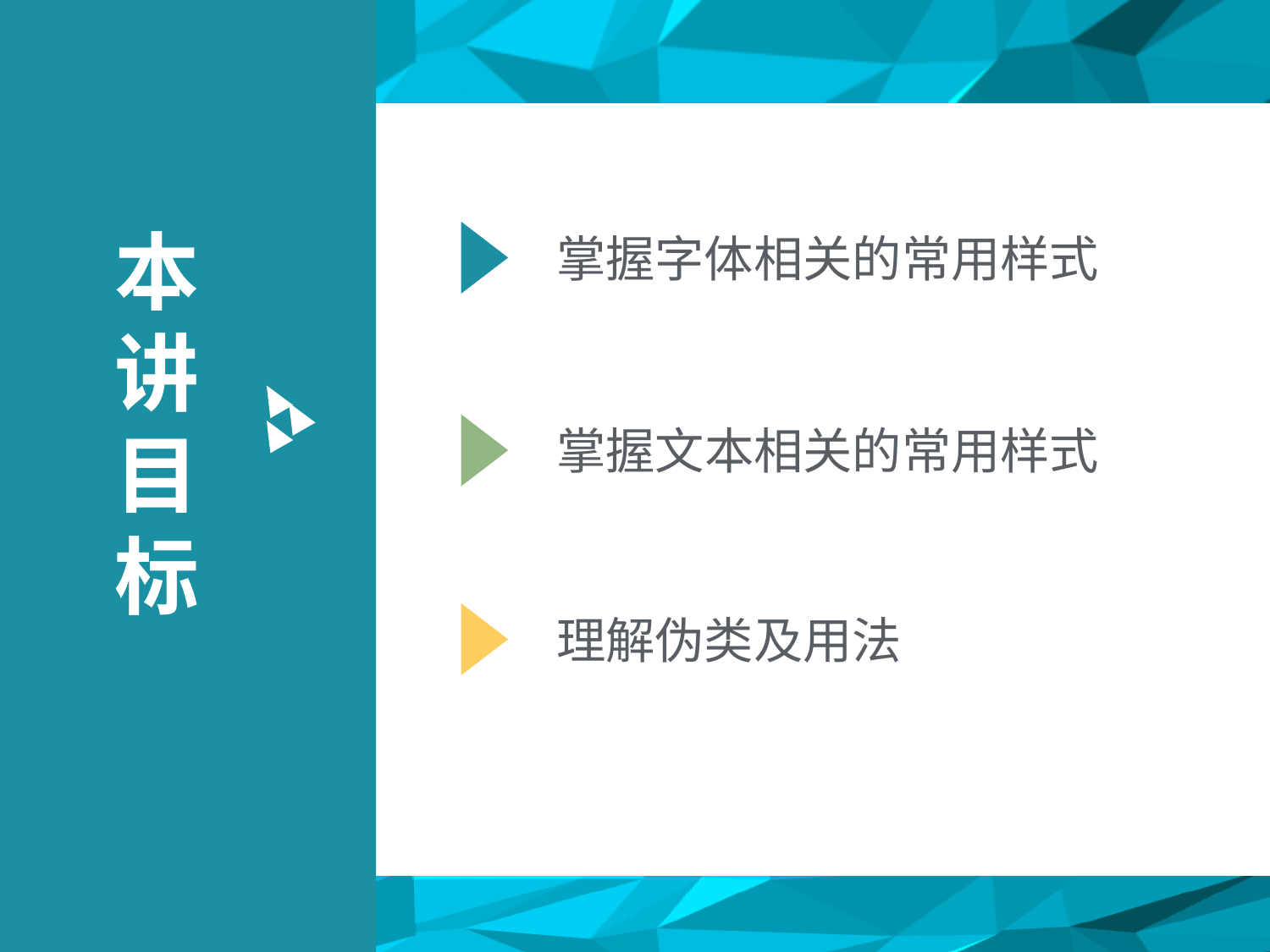

本讲目标
掌握字体相关的常用样式

掌握文本相关的常用样式

理解伪类及用法